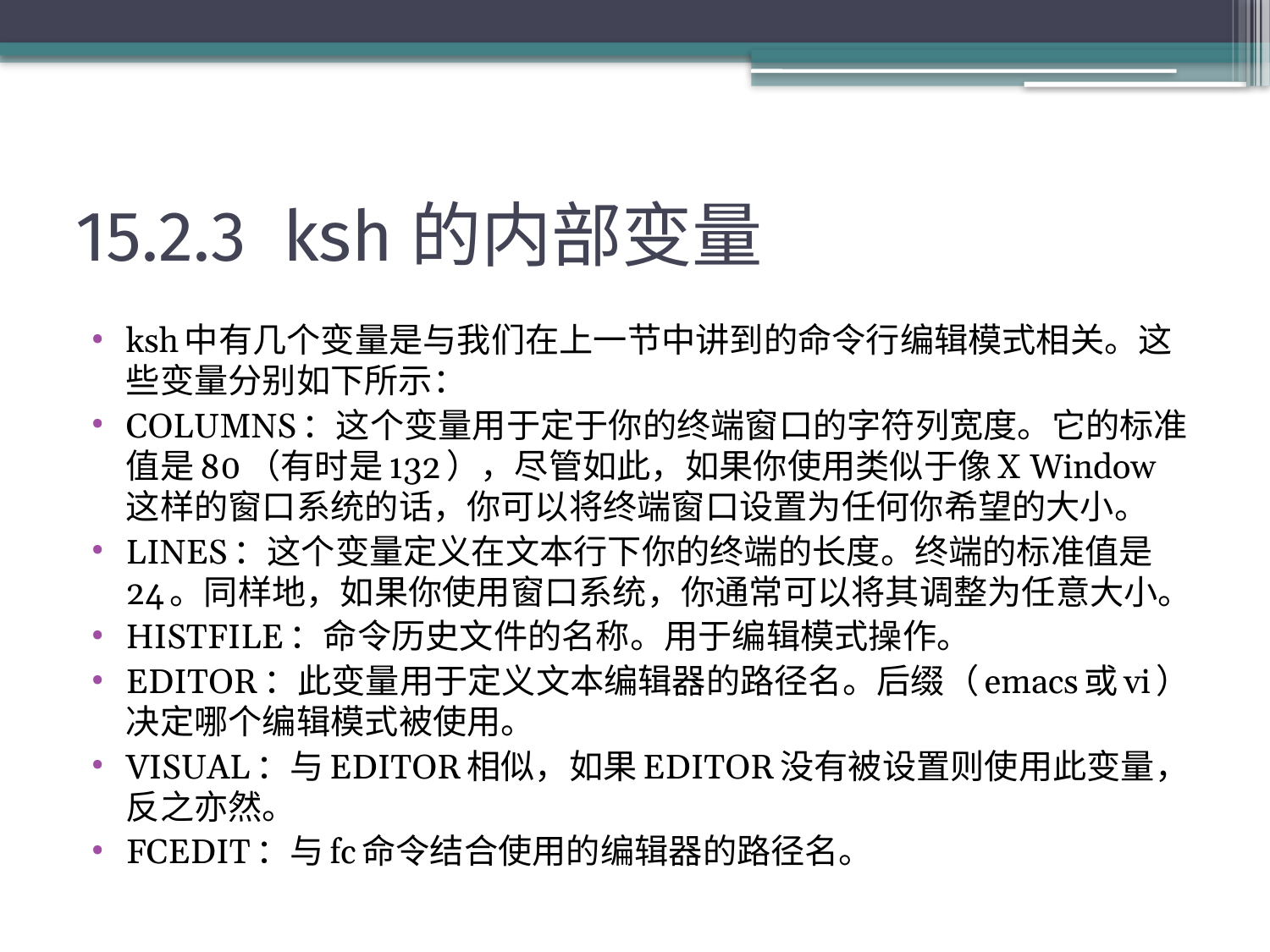

# 15.2.3  ksh的内部变量
ksh中有几个变量是与我们在上一节中讲到的命令行编辑模式相关。这些变量分别如下所示：
COLUMNS：这个变量用于定于你的终端窗口的字符列宽度。它的标准值是80（有时是132），尽管如此，如果你使用类似于像X Window这样的窗口系统的话，你可以将终端窗口设置为任何你希望的大小。
LINES：这个变量定义在文本行下你的终端的长度。终端的标准值是24。同样地，如果你使用窗口系统，你通常可以将其调整为任意大小。
HISTFILE：命令历史文件的名称。用于编辑模式操作。
EDITOR：此变量用于定义文本编辑器的路径名。后缀（emacs或vi）决定哪个编辑模式被使用。
VISUAL：与EDITOR相似，如果EDITOR没有被设置则使用此变量，反之亦然。
FCEDIT：与fc命令结合使用的编辑器的路径名。